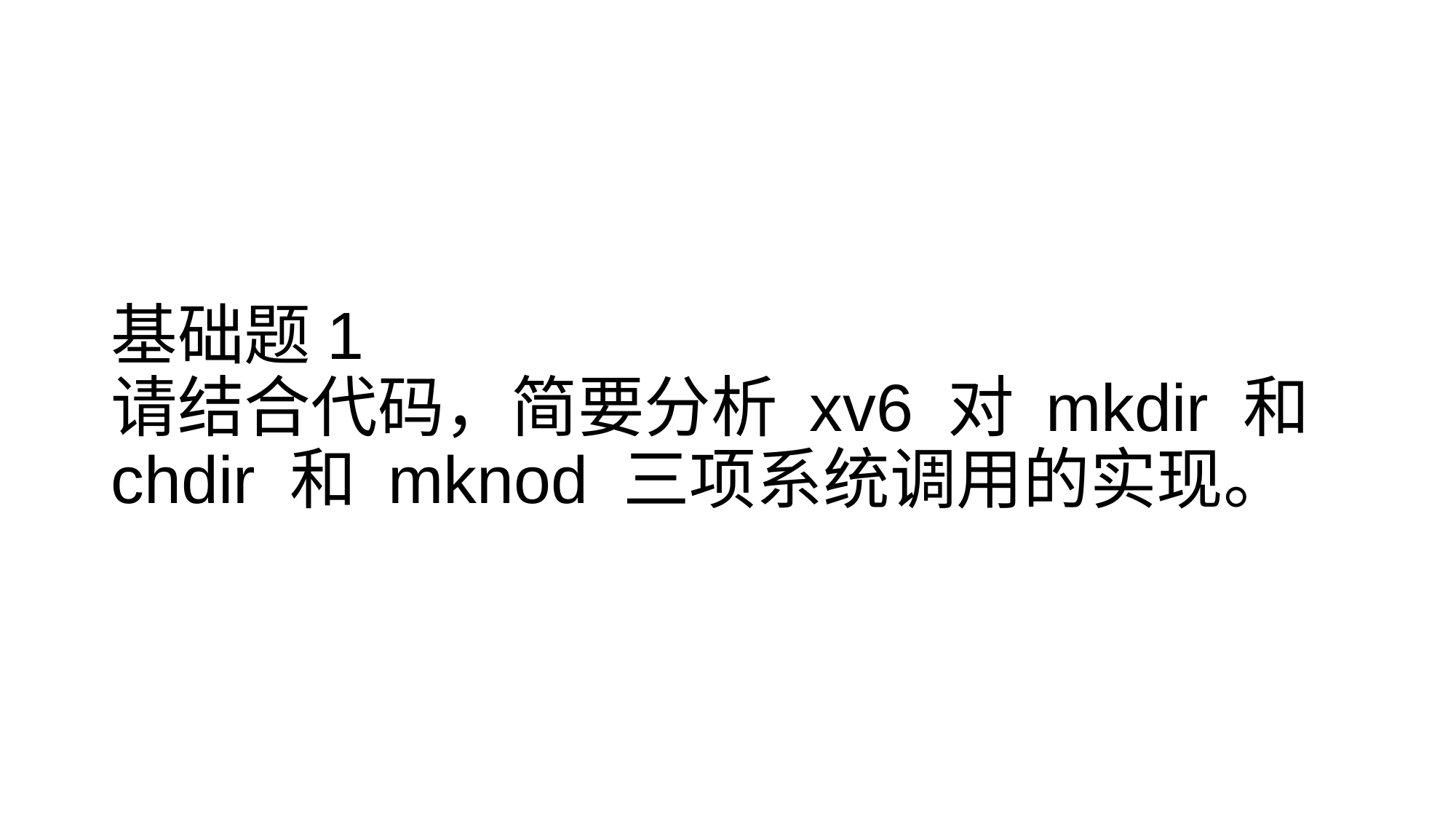

# 基础题1 请结合代码，简要分析 xv6 对 mkdir 和 chdir 和 mknod 三项系统调用的实现。